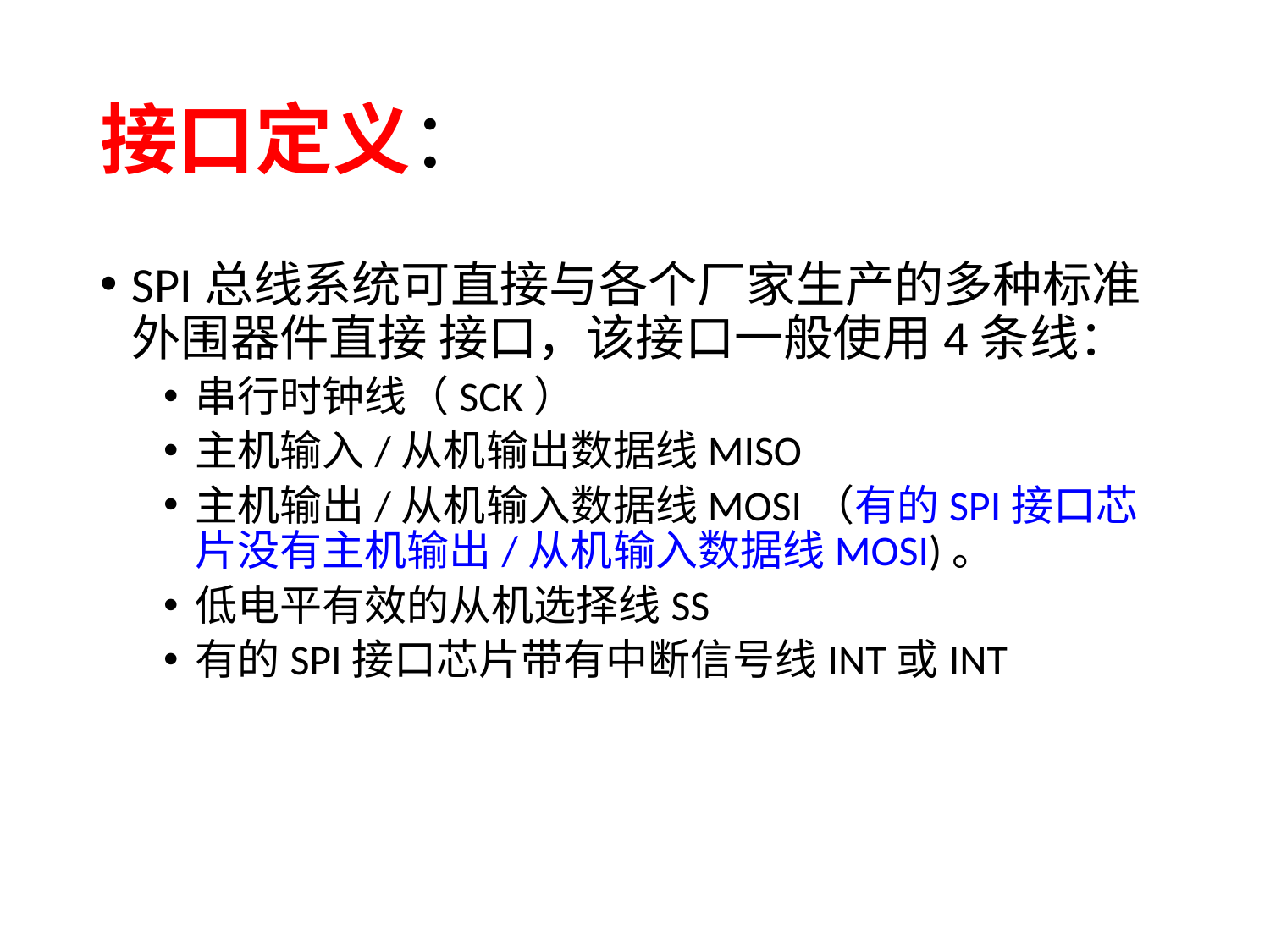

# 接口定义：
SPI总线系统可直接与各个厂家生产的多种标准外围器件直接 接口，该接口一般使用4条线：
串行时钟线（SCK）
主机输入/从机输出数据线MISO
主机输出/从机输入数据线MOSI（有的SPI接口芯片没有主机输出/从机输入数据线MOSI)。
低电平有效的从机选择线SS
有的SPI接口芯片带有中断信号线INT或INT